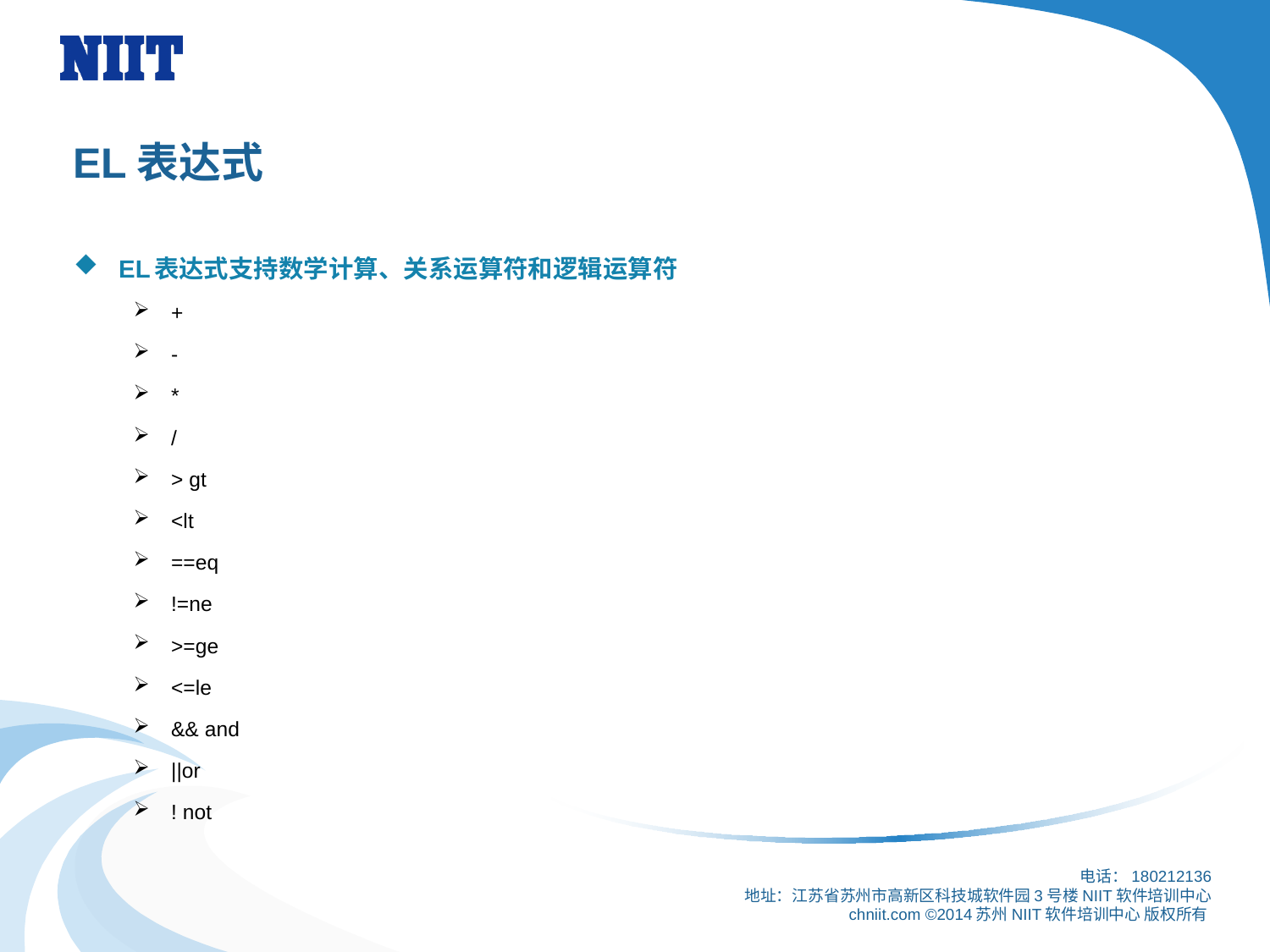

# EL表达式
EL表达式支持数学计算、关系运算符和逻辑运算符
+
-
*
/
> gt
<lt
==eq
!=ne
>=ge
<=le
&& and
||or
! not